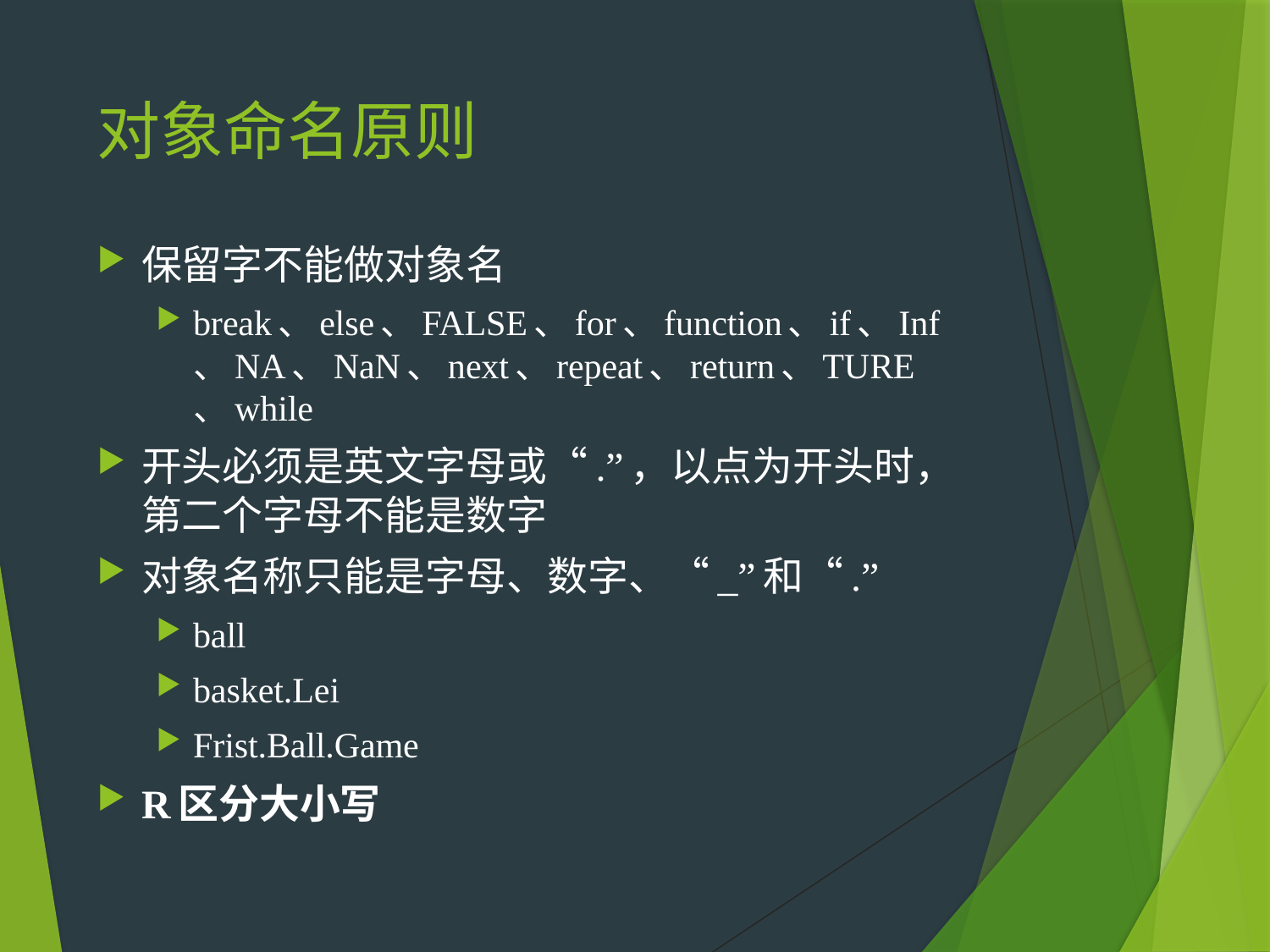

# 对象命名原则
保留字不能做对象名
break、else、FALSE、for、function、if、Inf、NA、NaN、next、repeat、return、TURE、while
开头必须是英文字母或“.”，以点为开头时，第二个字母不能是数字
对象名称只能是字母、数字、“_”和“.”
ball
basket.Lei
Frist.Ball.Game
R区分大小写